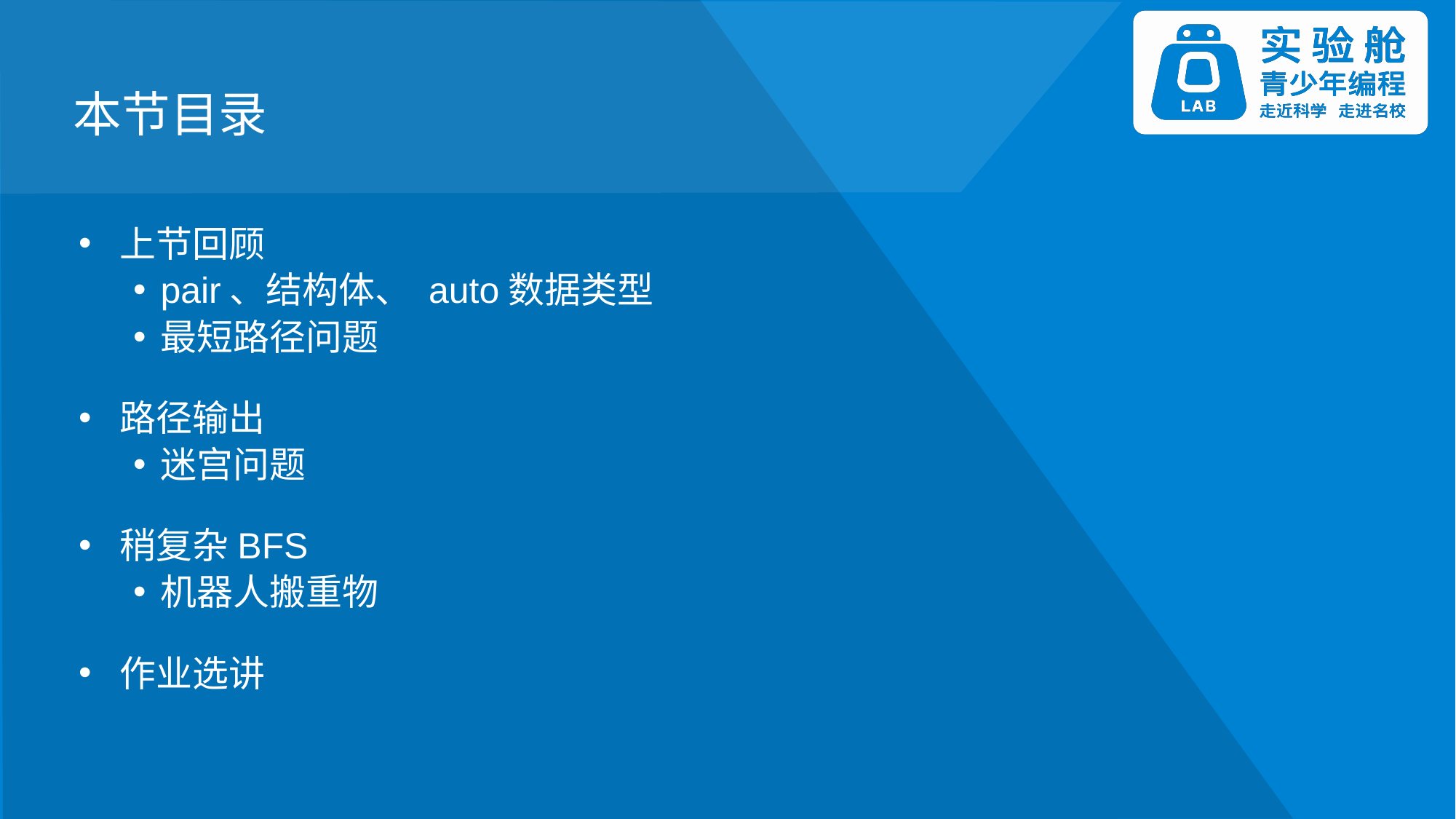

上节回顾
pair、结构体、 auto数据类型
最短路径问题
路径输出
迷宫问题
稍复杂BFS
机器人搬重物
作业选讲